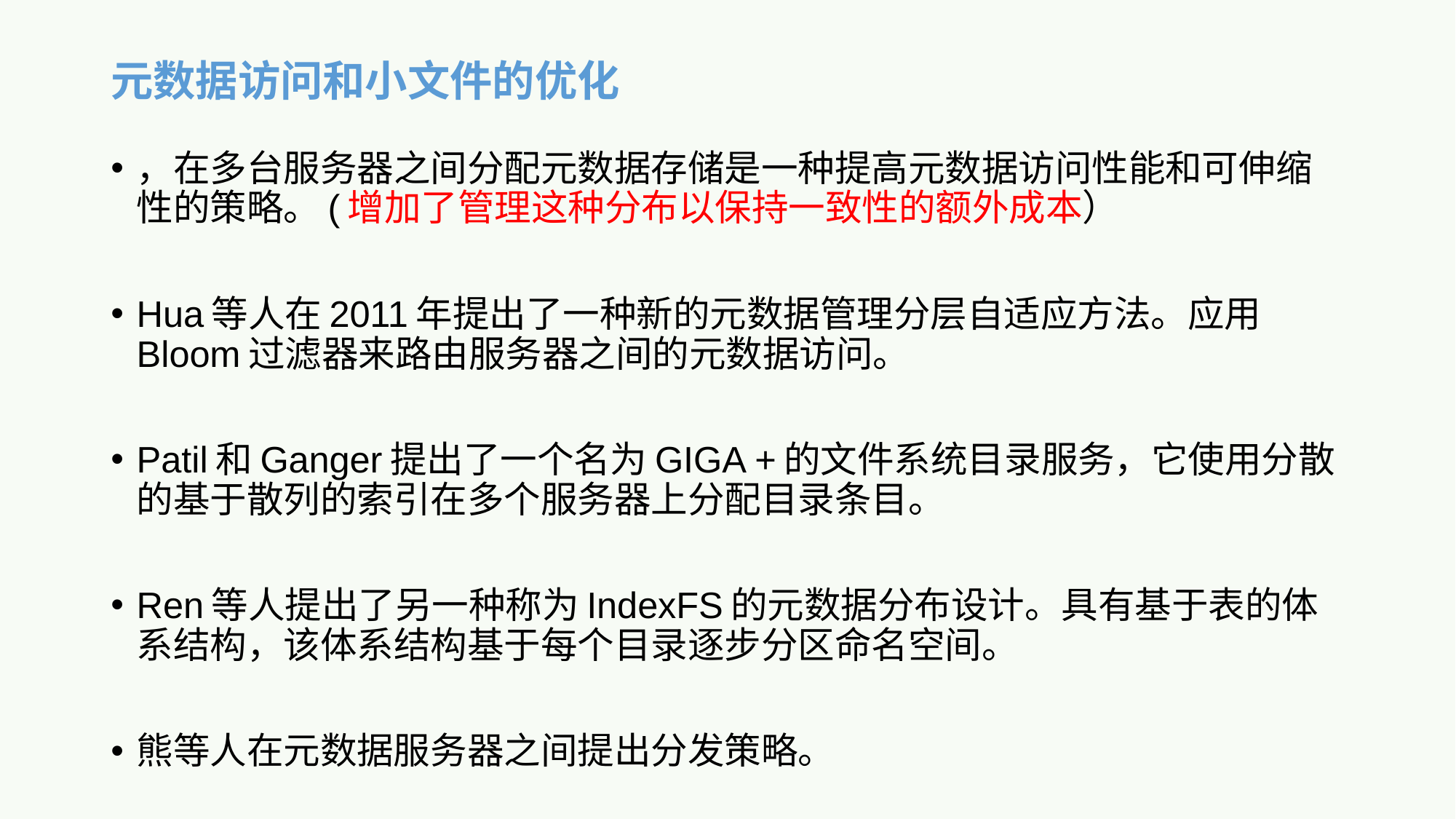

# 元数据访问和小文件的优化
，在多台服务器之间分配元数据存储是一种提高元数据访问性能和可伸缩性的策略。(增加了管理这种分布以保持一致性的额外成本）

Hua等人在2011年提出了一种新的元数据管理分层自适应方法。应用Bloom过滤器来路由服务器之间的元数据访问。

Patil和Ganger提出了一个名为GIGA +的文件系统目录服务，它使用分散的基于散列的索引在多个服务器上分配目录条目。

Ren等人提出了另一种称为IndexFS的元数据分布设计。具有基于表的体系结构，该体系结构基于每个目录逐步分区命名空间。

熊等人在元数据服务器之间提出分发策略。